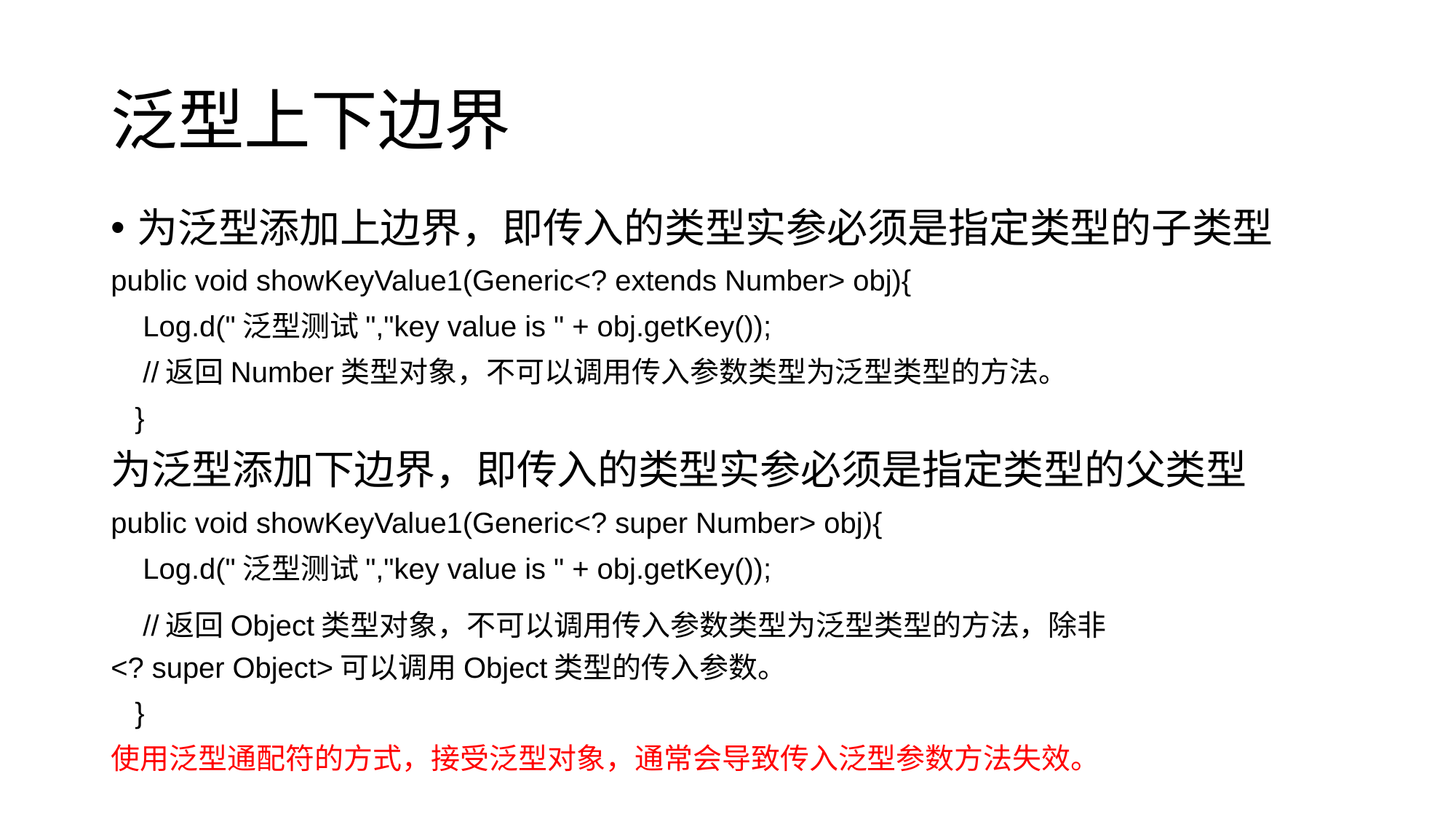

# 泛型上下边界
为泛型添加上边界，即传入的类型实参必须是指定类型的子类型
public void showKeyValue1(Generic<? extends Number> obj){
    Log.d("泛型测试","key value is " + obj.getKey());
    //返回Number类型对象，不可以调用传入参数类型为泛型类型的方法。
   }
为泛型添加下边界，即传入的类型实参必须是指定类型的父类型
public void showKeyValue1(Generic<? super Number> obj){
    Log.d("泛型测试","key value is " + obj.getKey());
    //返回Object类型对象，不可以调用传入参数类型为泛型类型的方法，除非
<? super Object>可以调用Object类型的传入参数。
   }
使用泛型通配符的方式，接受泛型对象，通常会导致传入泛型参数方法失效。